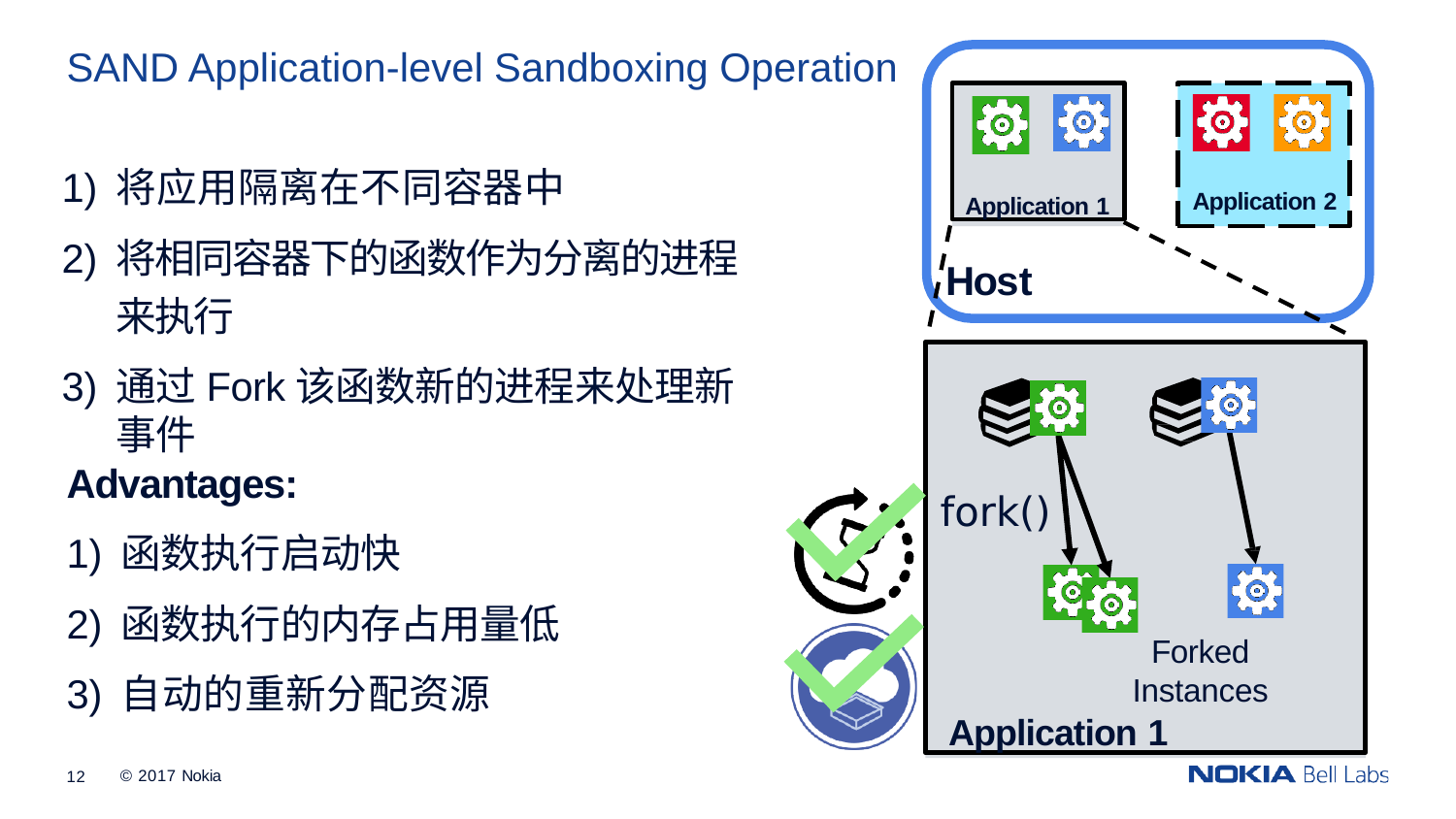

# SAND Application-level Sandboxing Operation

Application 1
将应用隔离在不同容器中
将相同容器下的函数作为分离的进程来执行
通过Fork该函数新的进程来处理新事件
Application 2

Host

fork()

Forked
Instances
Application 1
Advantages:
函数执行启动快
函数执行的内存占用量低
自动的重新分配资源
© 2017 Nokia
12